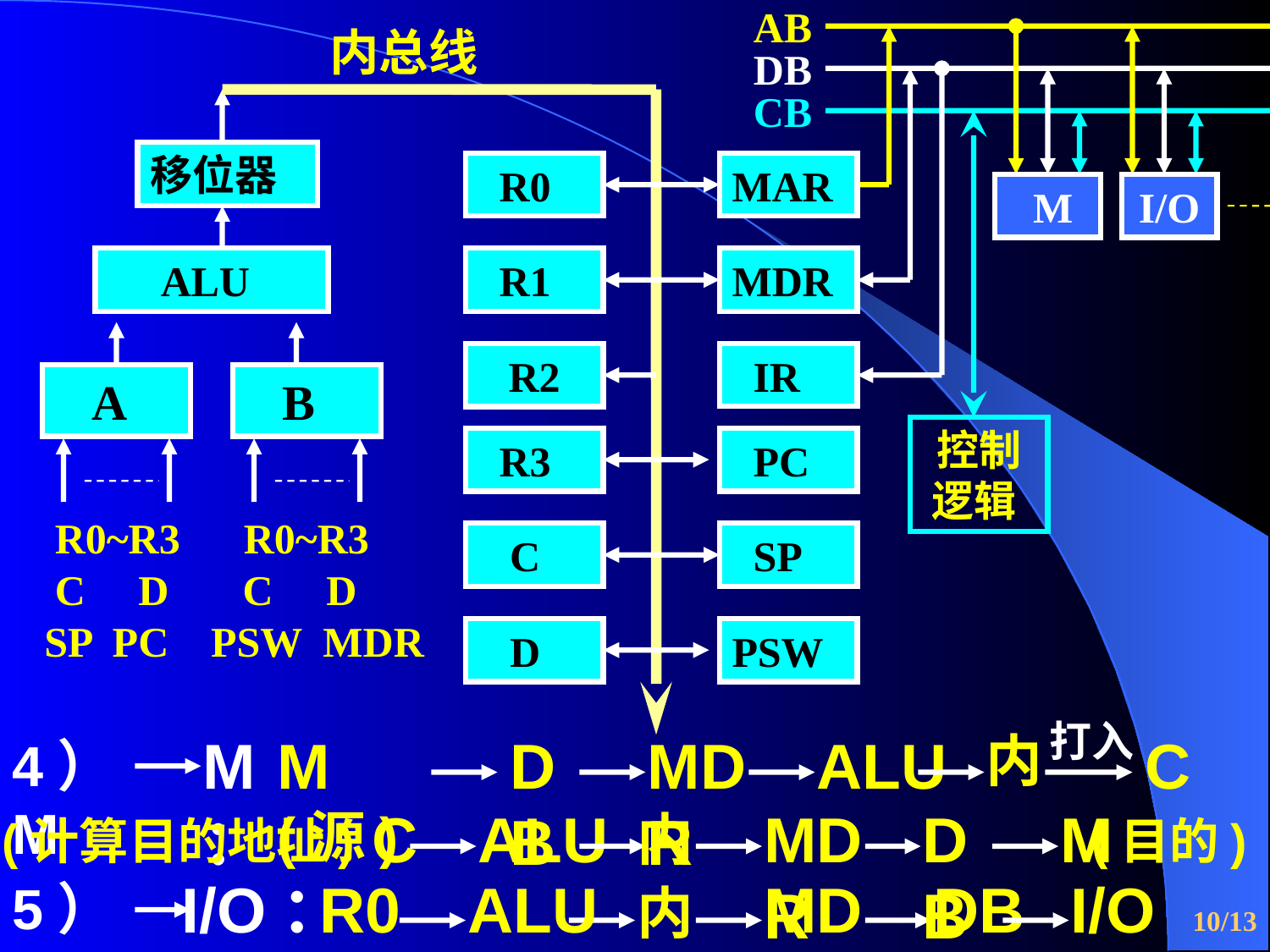

AB
内总线

DB

CB

移位器
  R0
MAR
 M
I/O

     ALU

  R1
MDR

R2
  IR
   A
   B

控制逻辑
  R3
  PC

    R0~R3      R0~R3
    C     D       C     D
   SP  PC    PSW  MDR
   C
  SP

   D
PSW

打入
M：
4）M

M(源)
DB
MDR
ALU
内
C

C
ALU
MDR
DB
M
内
(计算目的地址)
(目的)

I/O：
5）R

R0
ALU
MDR
DB
I/O
内
10/13